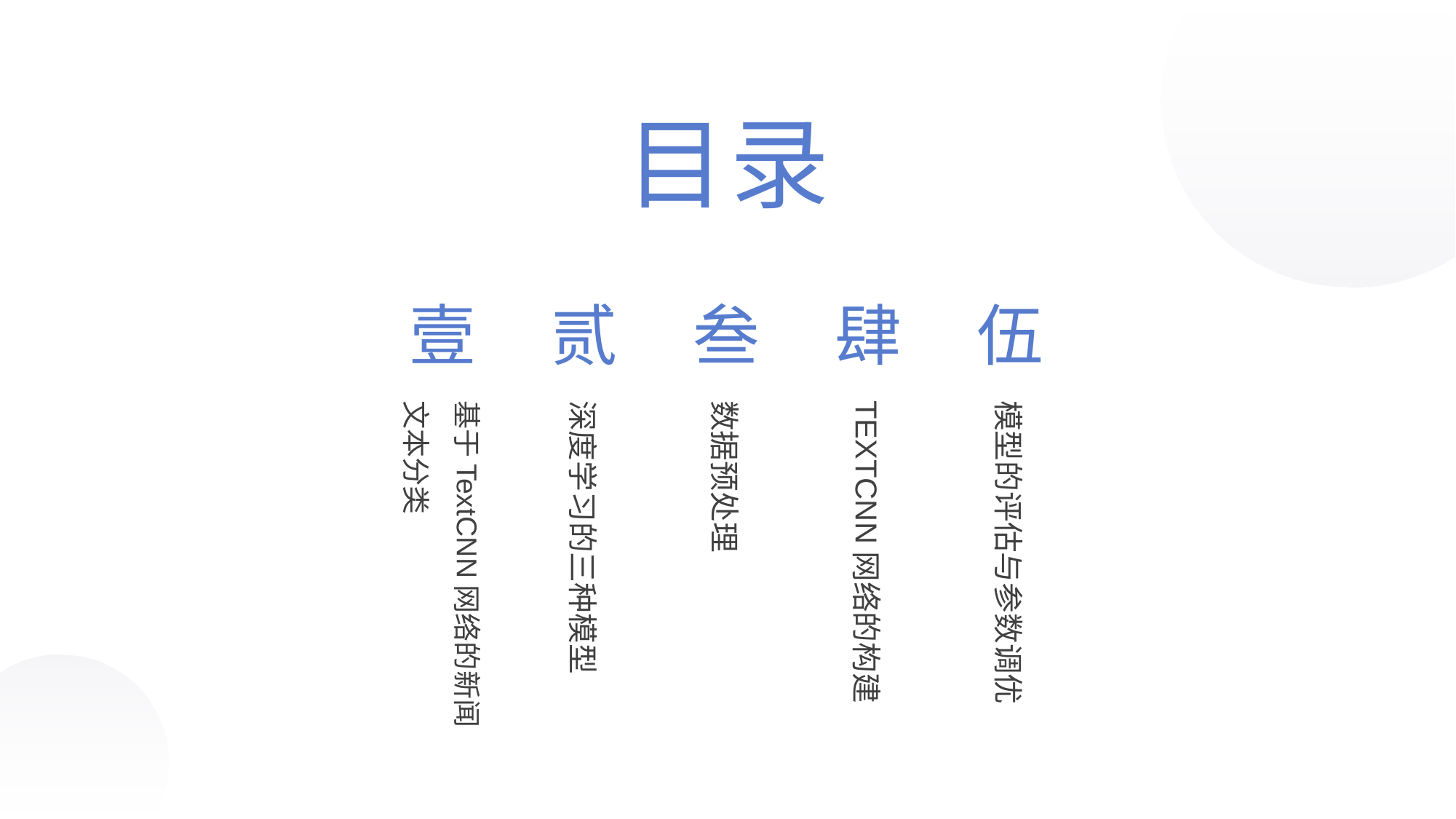

目录
壹
基于TextCNN网络的新闻文本分类
贰
深度学习的三种模型
叁
数据预处理
肆
TEXTCNN网络的构建
伍
模型的评估与参数调优